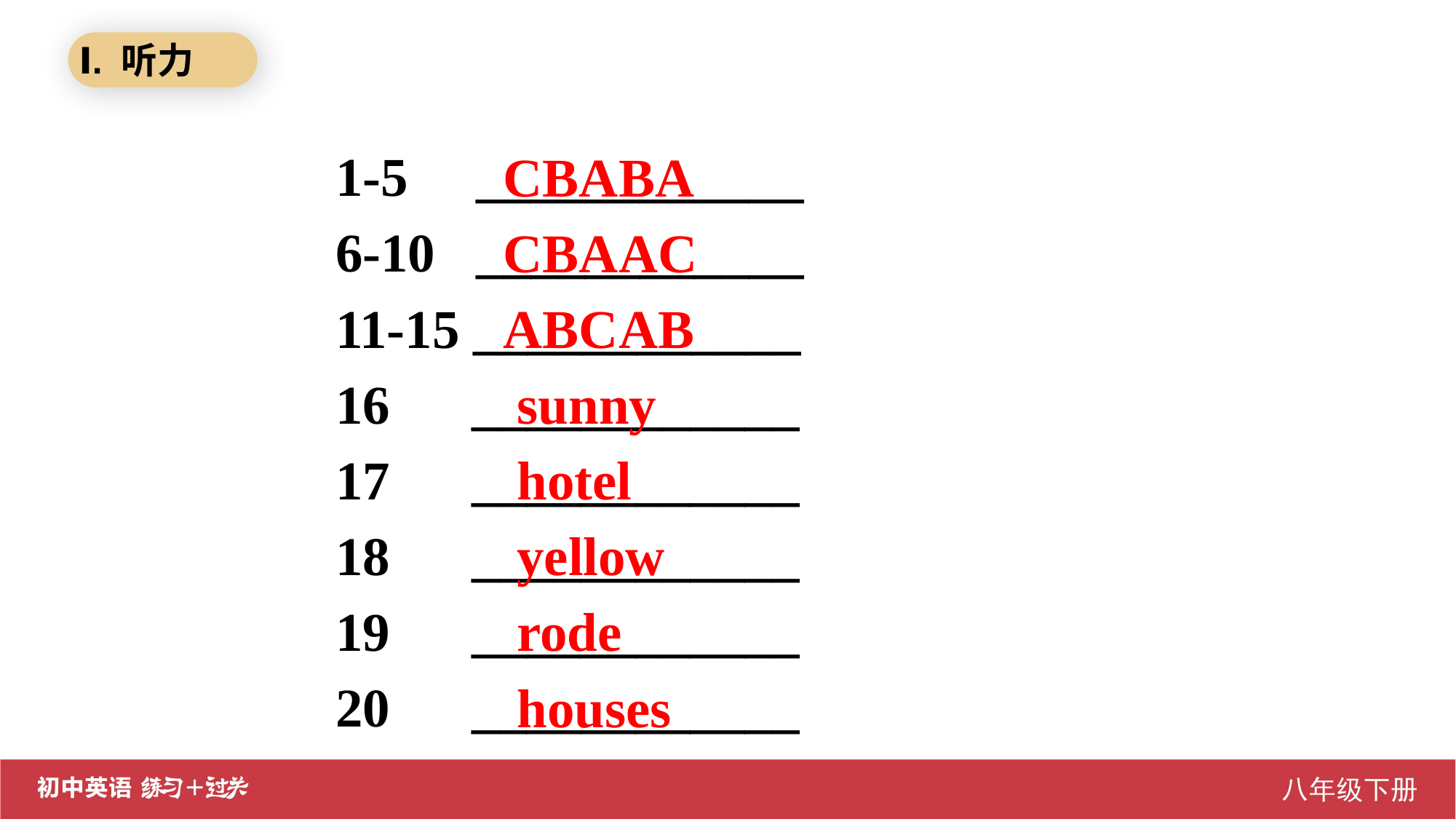

Ⅰ. 听力
1-5     ____________
6-10   ____________
11-15 ____________
16      ____________
17      ____________
18      ____________
19      ____________
20      ____________
 CBABA
 CBAAC
 ABCAB
  sunny
  hotel
  yellow
  rode
  houses